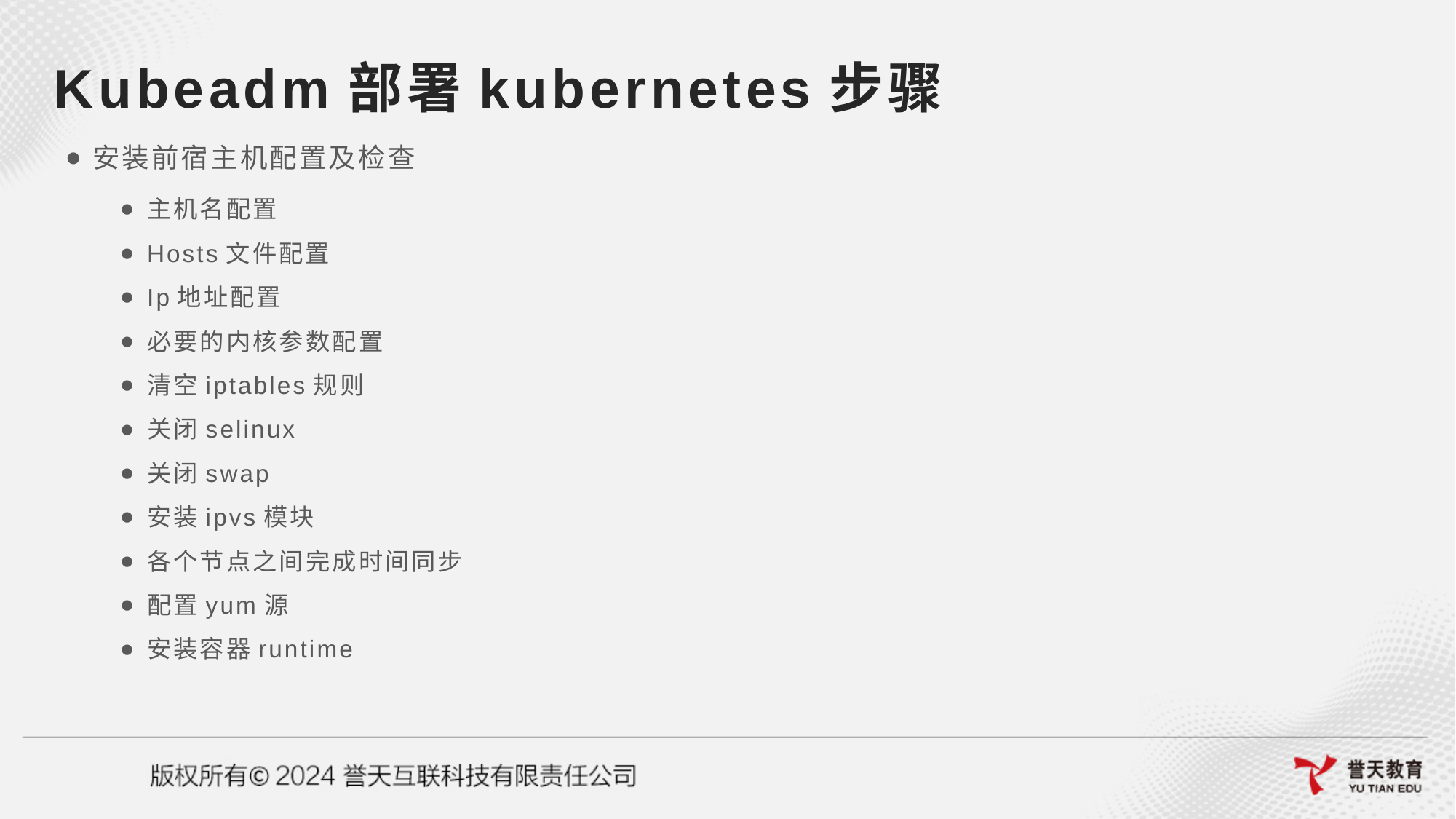

# Kubeadm部署kubernetes步骤
安装前宿主机配置及检查
主机名配置
Hosts文件配置
Ip地址配置
必要的内核参数配置
清空iptables规则
关闭selinux
关闭swap
安装ipvs模块
各个节点之间完成时间同步
配置yum源
安装容器runtime